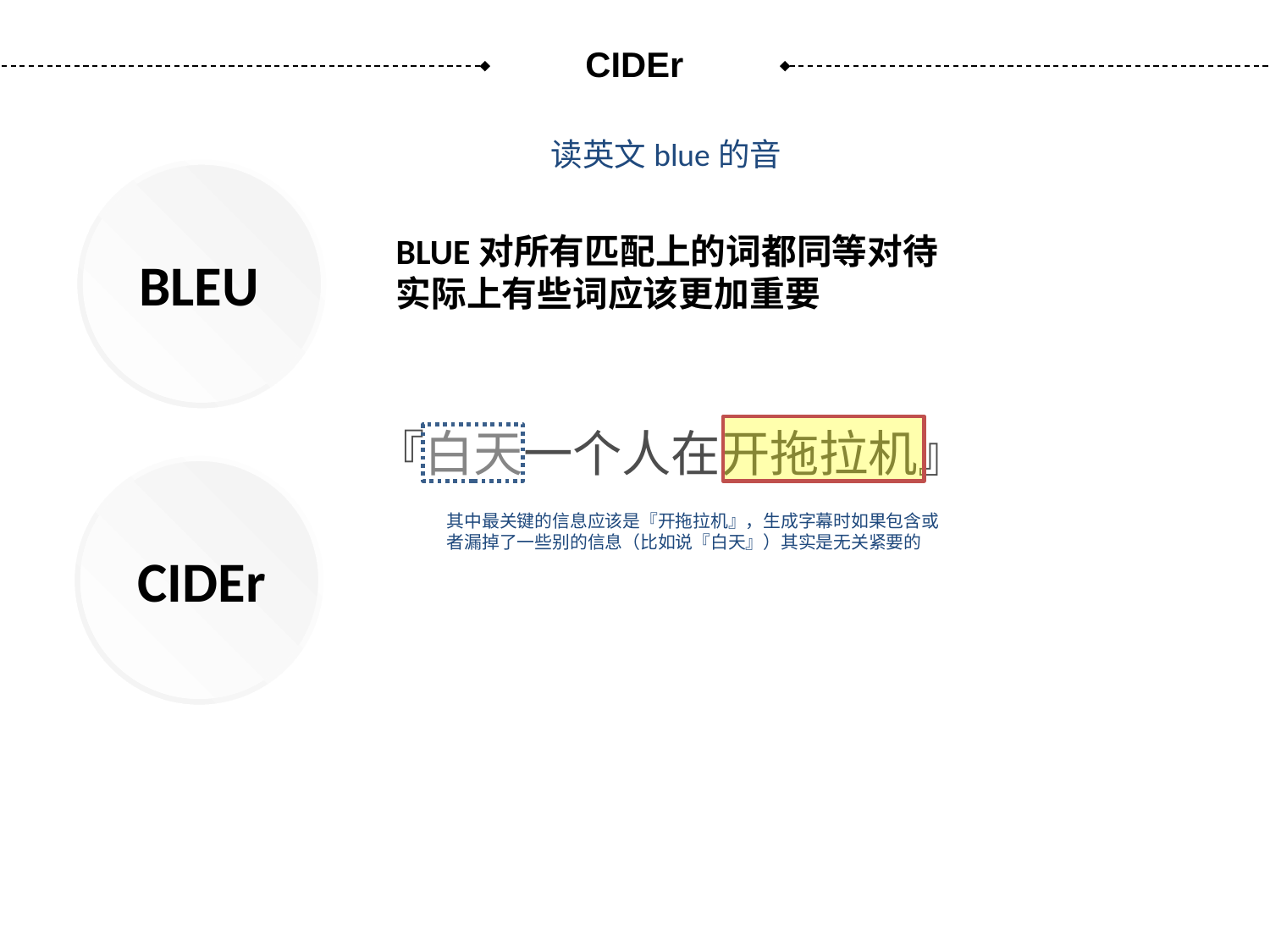

CIDEr
读英文blue的音

BLUE对所有匹配上的词都同等对待
实际上有些词应该更加重要
BLEU
『白天一个人在开拖拉机』

其中最关键的信息应该是『开拖拉机』，生成字幕时如果包含或者漏掉了一些别的信息（比如说『白天』）其实是无关紧要的

CIDEr